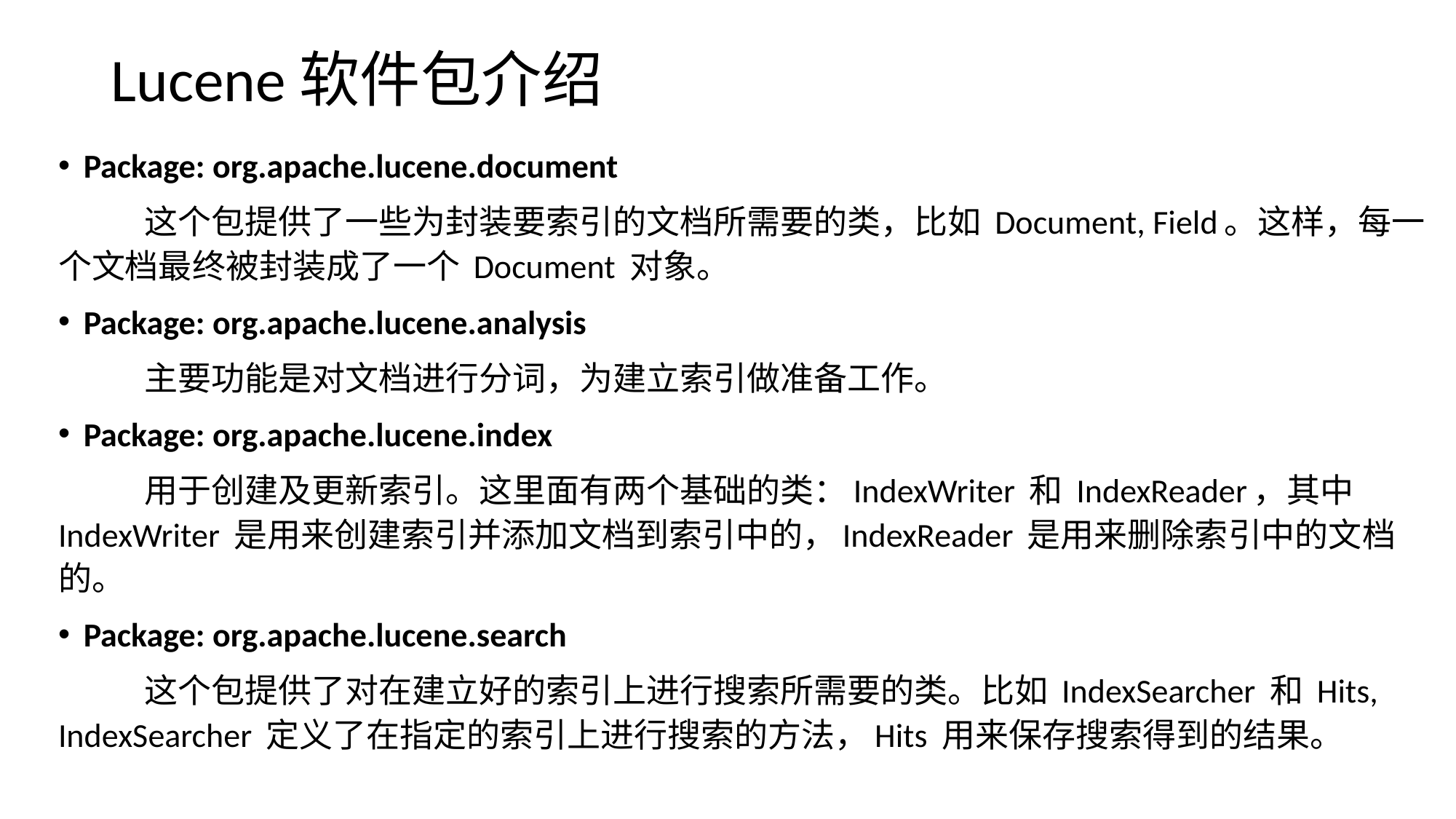

# Lucene软件包介绍
Package: org.apache.lucene.document
	这个包提供了一些为封装要索引的文档所需要的类，比如 Document, Field。这样，每一个文档最终被封装成了一个 Document 对象。
Package: org.apache.lucene.analysis
	主要功能是对文档进行分词，为建立索引做准备工作。
Package: org.apache.lucene.index
	用于创建及更新索引。这里面有两个基础的类：IndexWriter 和 IndexReader，其中 IndexWriter 是用来创建索引并添加文档到索引中的，IndexReader 是用来删除索引中的文档的。
Package: org.apache.lucene.search
	这个包提供了对在建立好的索引上进行搜索所需要的类。比如 IndexSearcher 和 Hits, IndexSearcher 定义了在指定的索引上进行搜索的方法，Hits 用来保存搜索得到的结果。